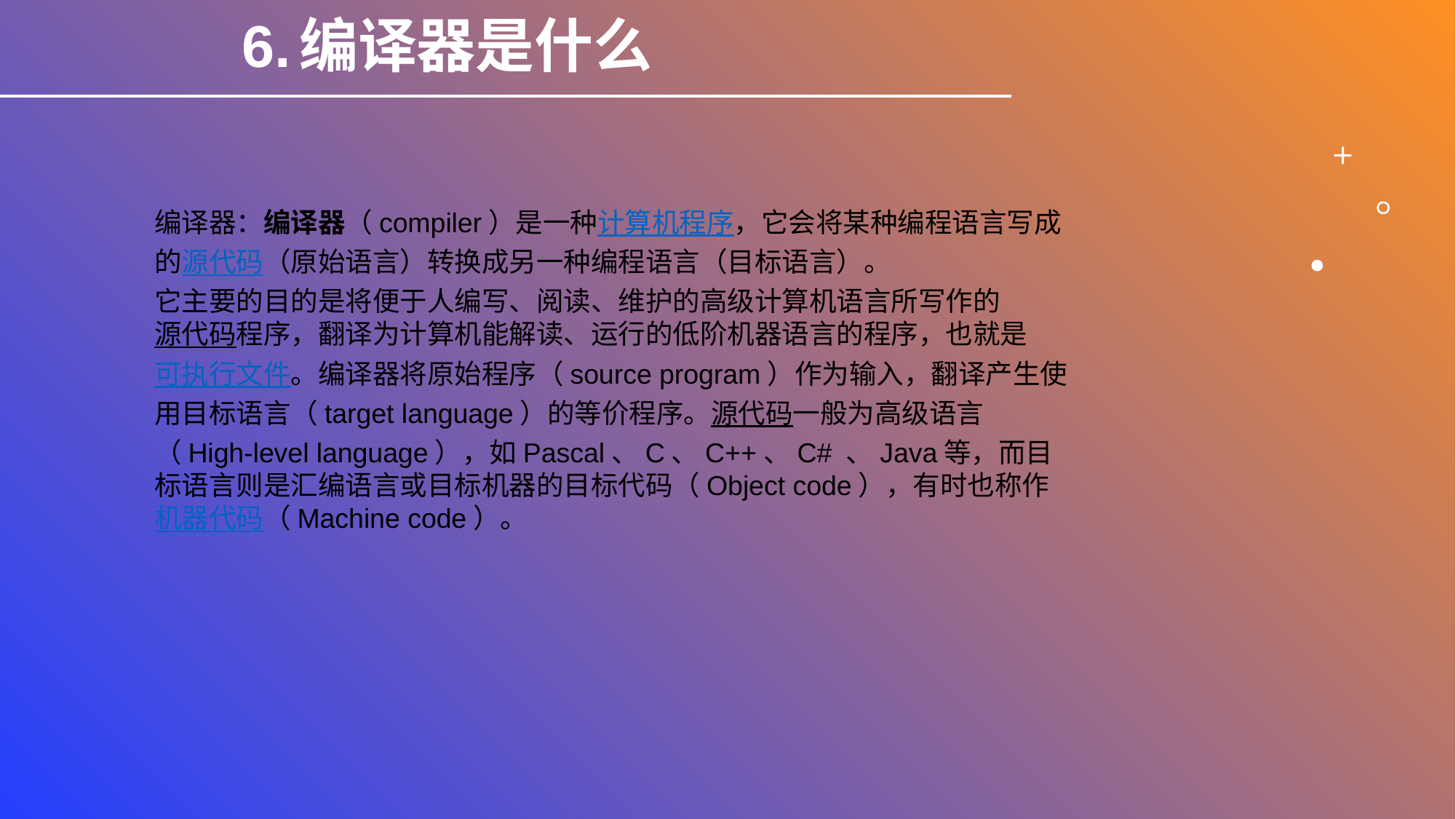

6.编译器是什么

编译器：编译器（compiler）是一种计算机程序，它会将某种编程语言写成的源代码（原始语言）转换成另一种编程语言（目标语言）。
它主要的目的是将便于人编写、阅读、维护的高级计算机语言所写作的源代码程序，翻译为计算机能解读、运行的低阶机器语言的程序，也就是可执行文件。编译器将原始程序（source program）作为输入，翻译产生使用目标语言（target language）的等价程序。源代码一般为高级语言（High-level language），如Pascal、C、C++、C# 、Java等，而目标语言则是汇编语言或目标机器的目标代码（Object code），有时也称作机器代码（Machine code）。